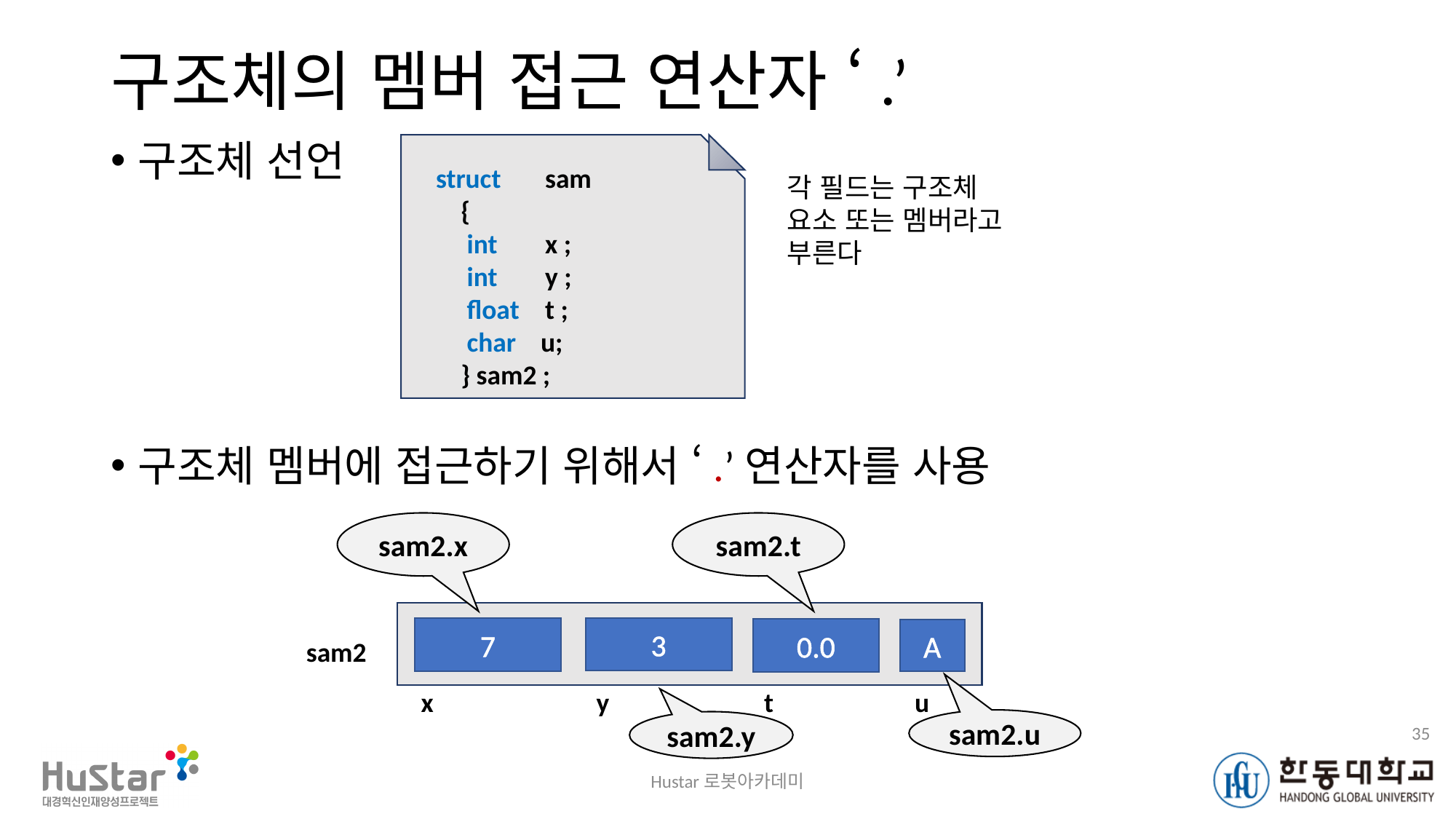

# 구조체의 멤버 접근 연산자 ‘.’
구조체 선언

구조체 멤버에 접근하기 위해서 ‘.’연산자를 사용

struct	sam
    {
     int 	x ;
     int	y ;
     float	t ;
     char    u;
    } sam2 ;
각 필드는 구조체 요소 또는 멤버라고 부른다
sam2.x
sam2.t

3
7
0.0
A
sam2
x
y
t
u
sam2.u
35
sam2.y
Hustar로봇아카데미